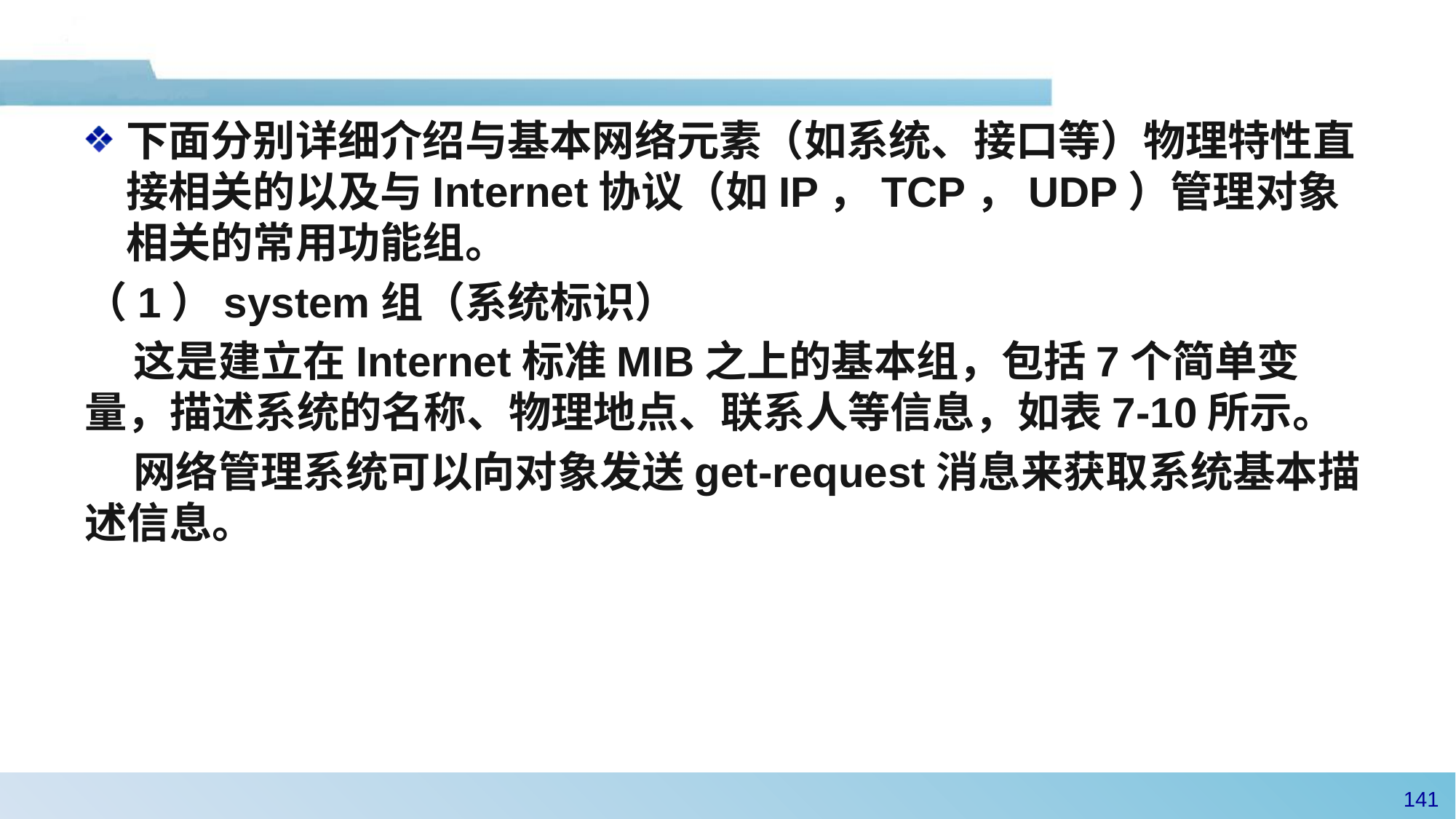

#
下面分别详细介绍与基本网络元素（如系统、接口等）物理特性直接相关的以及与Internet协议（如IP，TCP，UDP）管理对象相关的常用功能组。
（1）system组（系统标识）
    这是建立在Internet标准MIB之上的基本组，包括7个简单变量，描述系统的名称、物理地点、联系人等信息，如表7-10所示。
    网络管理系统可以向对象发送get-request消息来获取系统基本描述信息。
141